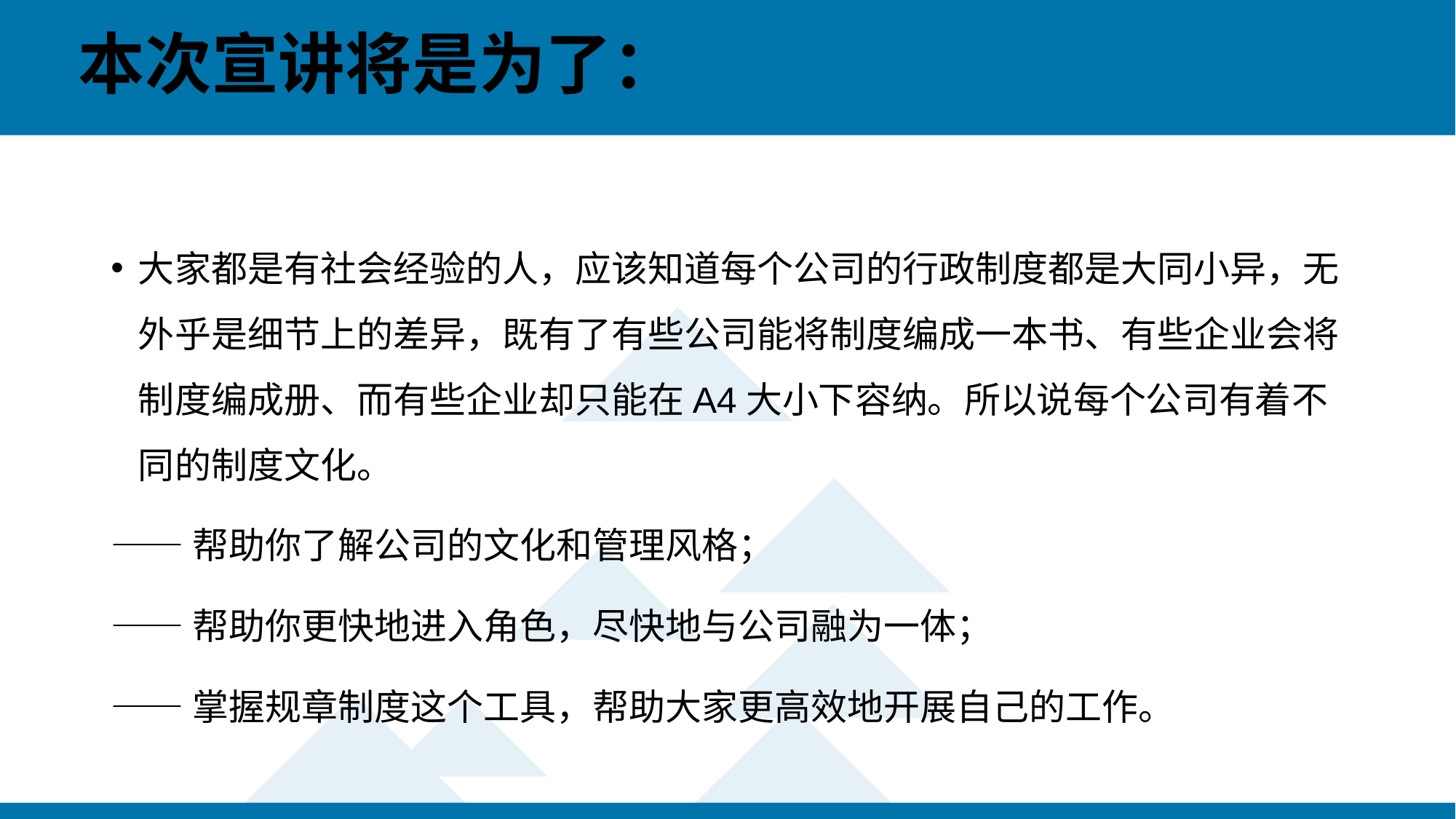

# 本次宣讲将是为了：
大家都是有社会经验的人，应该知道每个公司的行政制度都是大同小异，无外乎是细节上的差异，既有了有些公司能将制度编成一本书、有些企业会将制度编成册、而有些企业却只能在A4大小下容纳。所以说每个公司有着不同的制度文化。
——帮助你了解公司的文化和管理风格；
——帮助你更快地进入角色，尽快地与公司融为一体；
——掌握规章制度这个工具，帮助大家更高效地开展自己的工作。